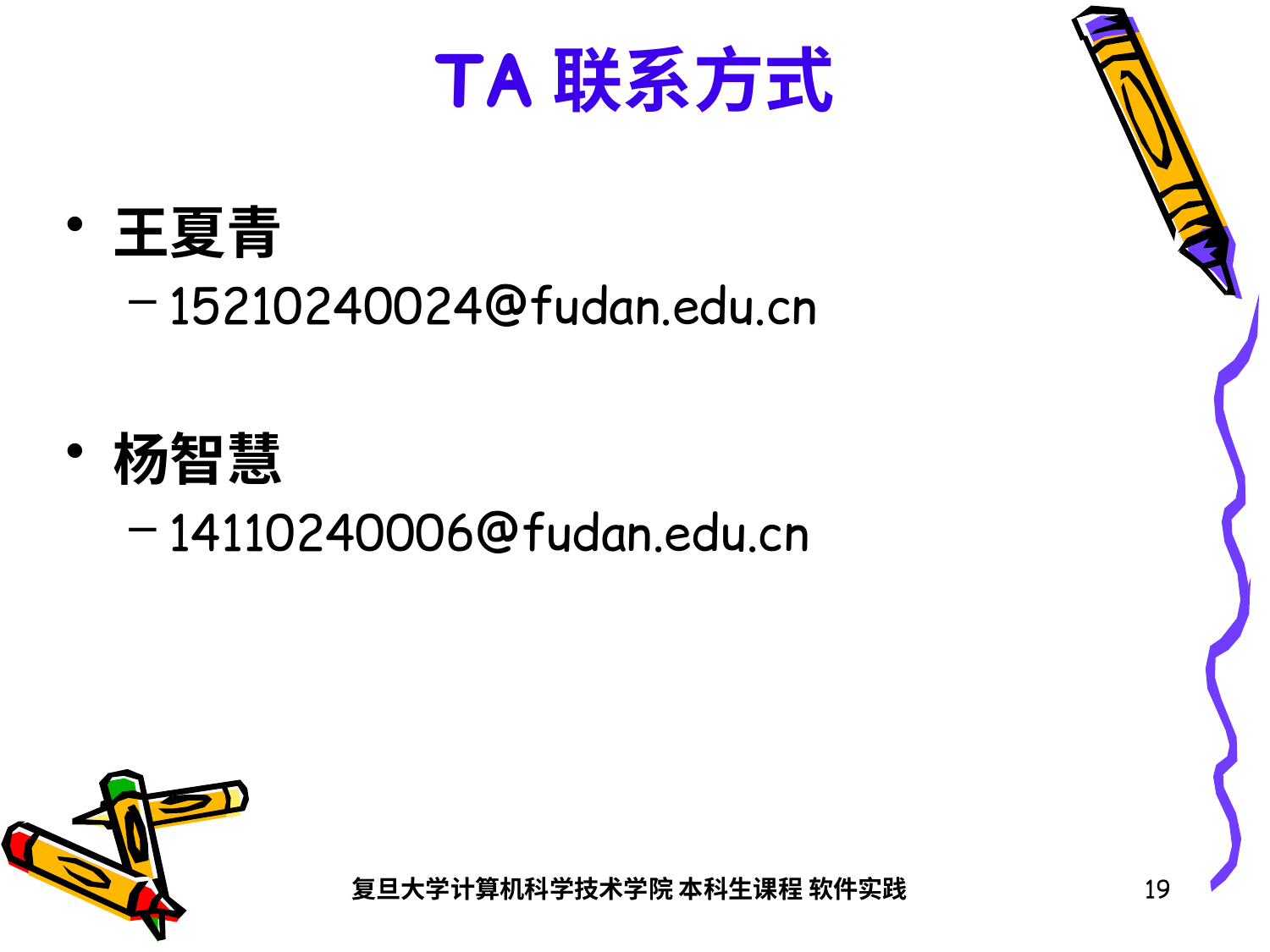

# TA联系方式
王夏青
15210240024@fudan.edu.cn

杨智慧
14110240006@fudan.edu.cn
复旦大学计算机科学技术学院 本科生课程 软件实践
19